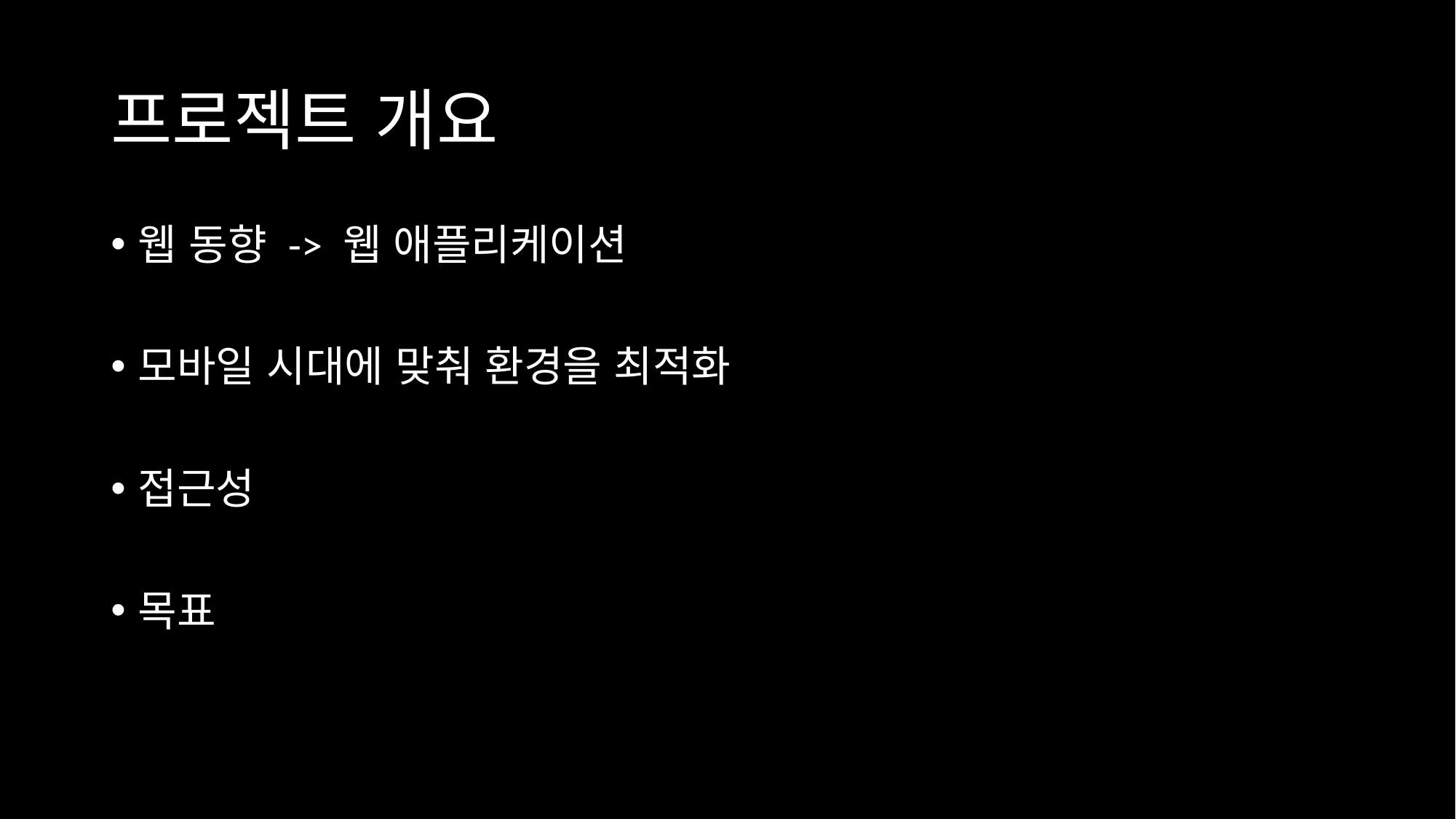

# 프로젝트 개요
웹 동향 -> 웹 애플리케이션

모바일 시대에 맞춰 환경을 최적화

접근성

목표